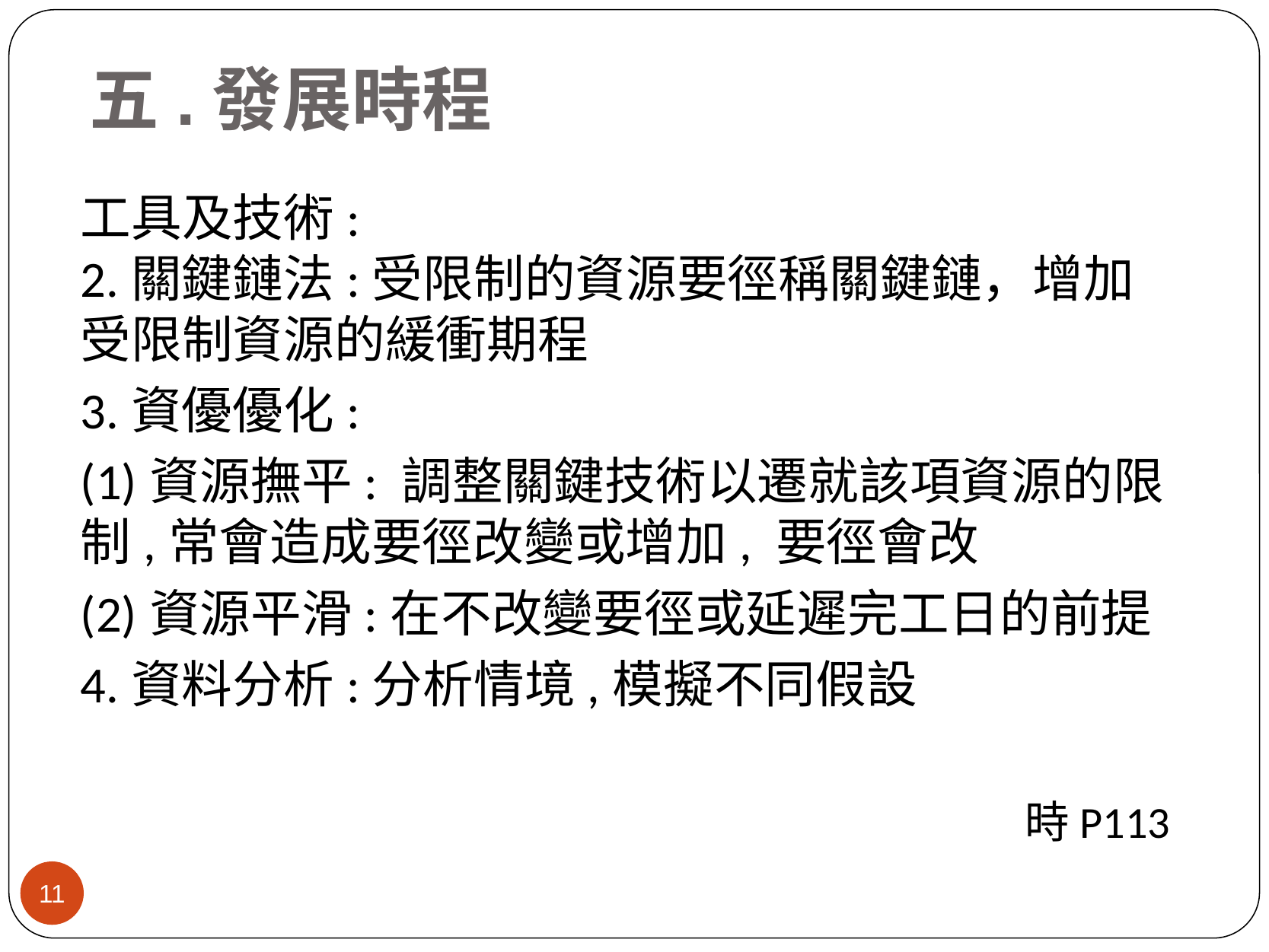

# 五.發展時程
工具及技術:
2.關鍵鏈法:受限制的資源要徑稱關鍵鏈，增加受限制資源的緩衝期程
3.資優優化:
(1)資源撫平: 調整關鍵技術以遷就該項資源的限制,常會造成要徑改變或增加, 要徑會改
(2)資源平滑:在不改變要徑或延遲完工日的前提
4.資料分析:分析情境,模擬不同假設

時P113
11